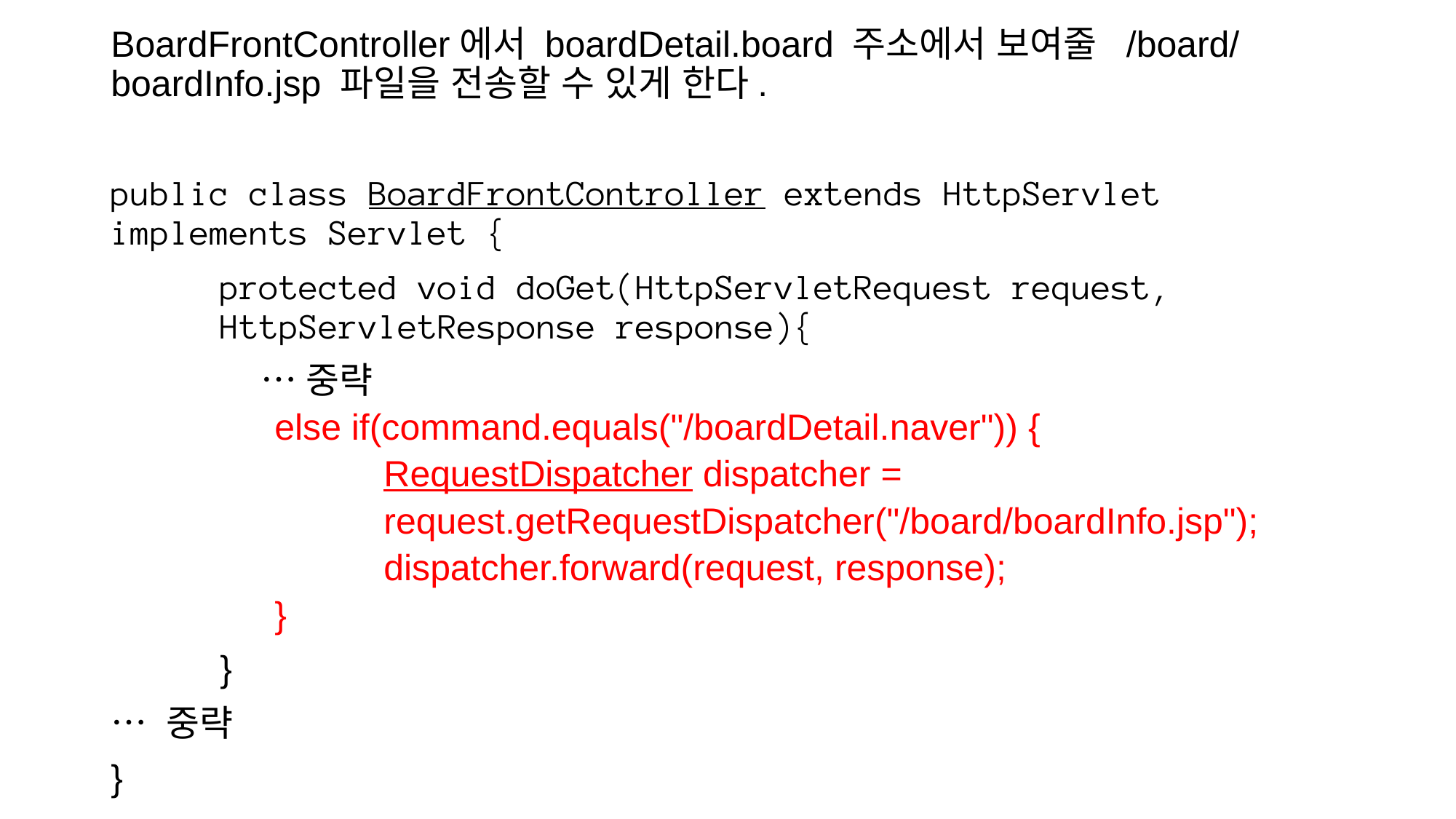

BoardFrontController에서 boardDetail.board 주소에서 보여줄  /board/boardInfo.jsp 파일을 전송할 수 있게 한다.

public class BoardFrontController extends HttpServlet 	implements Servlet {
	protected void doGet(HttpServletRequest request, 			HttpServletResponse response){
	    …중략
else if(command.equals("/boardDetail.naver")) {
	RequestDispatcher dispatcher =
	request.getRequestDispatcher("/board/boardInfo.jsp");
	dispatcher.forward(request, response);
}
	}
… 중략
}